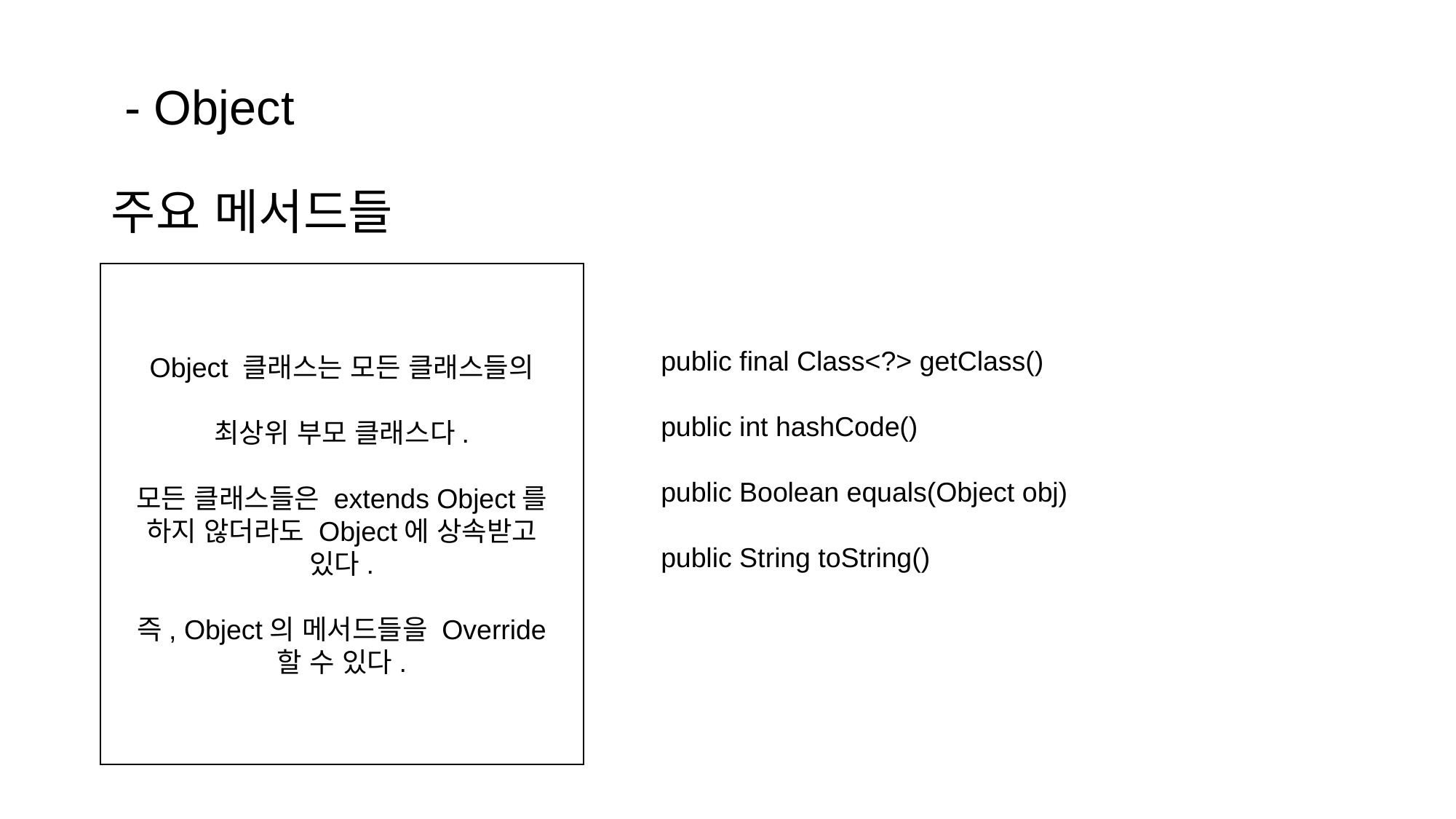

# - Object 주요 메서드들
Object 클래스는 모든 클래스들의

최상위 부모 클래스다.

모든 클래스들은 extends Object를
하지 않더라도 Object에 상속받고
있다.

즉, Object의 메서드들을 Override
할 수 있다.
public final Class<?> getClass()

public int hashCode()

public Boolean equals(Object obj)

public String toString()